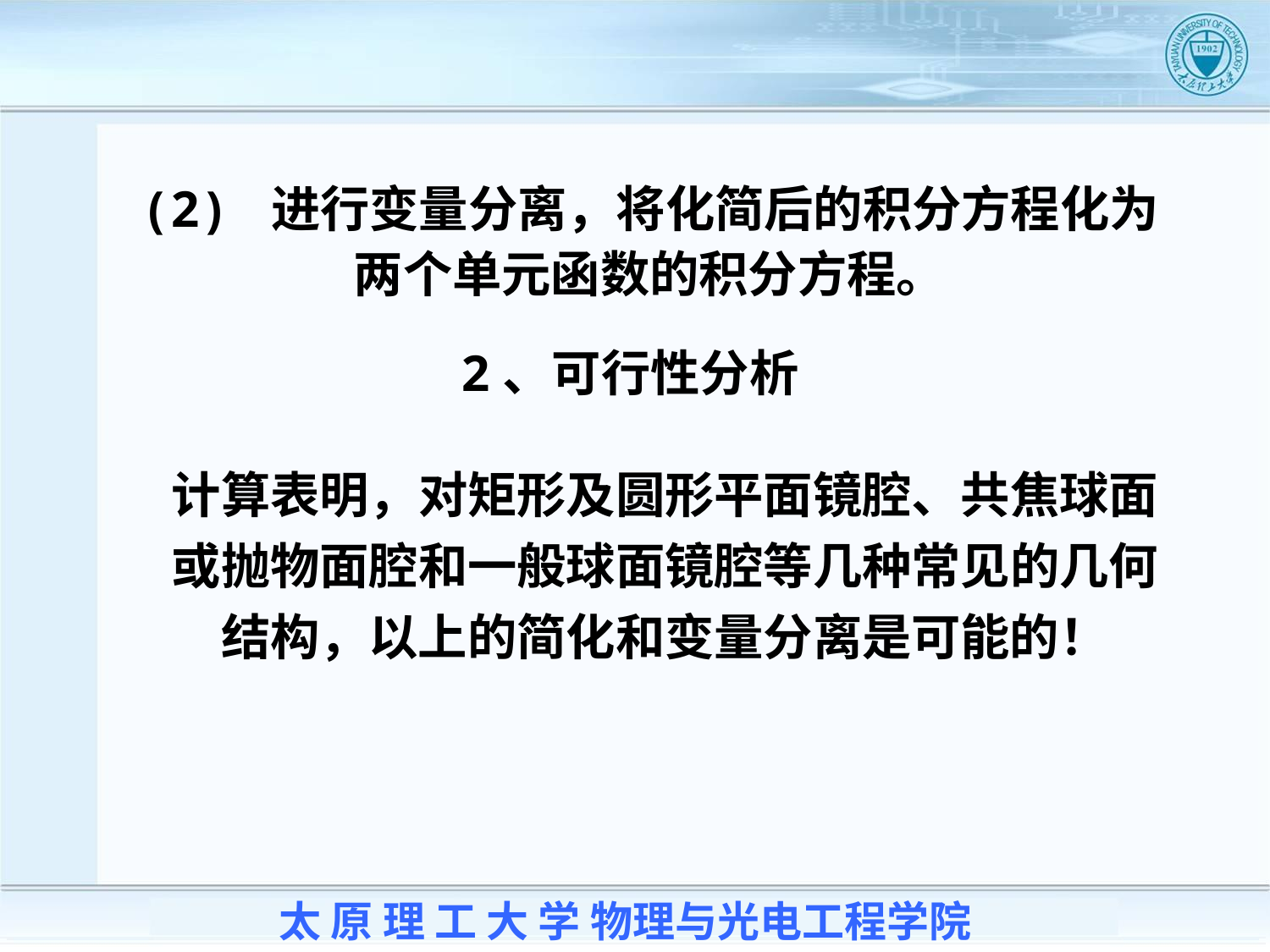

(2) 进行变量分离，将化简后的积分方程化为两个单元函数的积分方程。
2、可行性分析
计算表明，对矩形及圆形平面镜腔、共焦球面或抛物面腔和一般球面镜腔等几种常见的几何结构，以上的简化和变量分离是可能的！